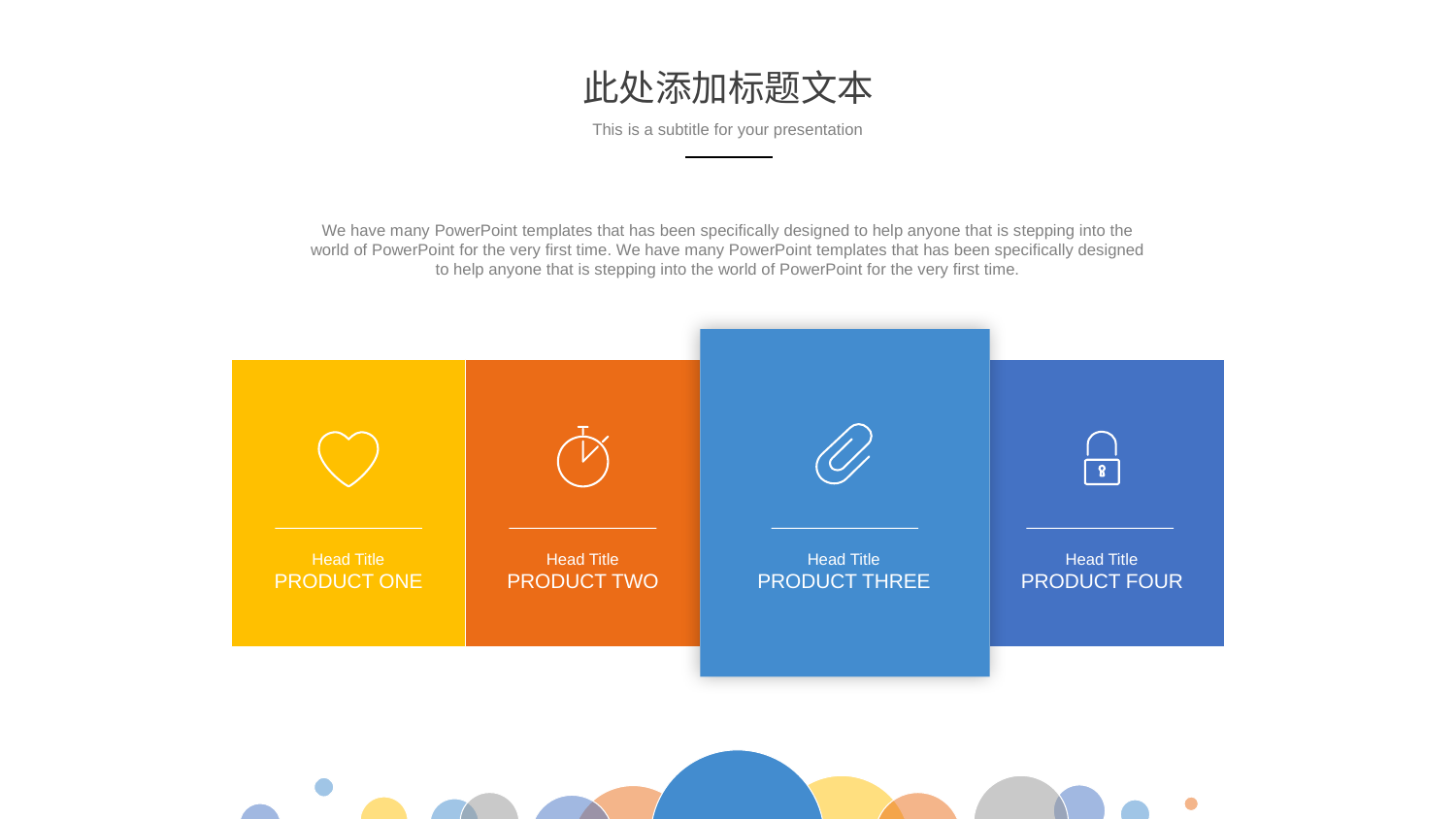

此处添加标题文本
This is a subtitle for your presentation
We have many PowerPoint templates that has been specifically designed to help anyone that is stepping into the world of PowerPoint for the very first time. We have many PowerPoint templates that has been specifically designed to help anyone that is stepping into the world of PowerPoint for the very first time.

Head Title
PRODUCT ONE
Head Title
PRODUCT TWO
Head Title
PRODUCT THREE
Head Title
PRODUCT FOUR